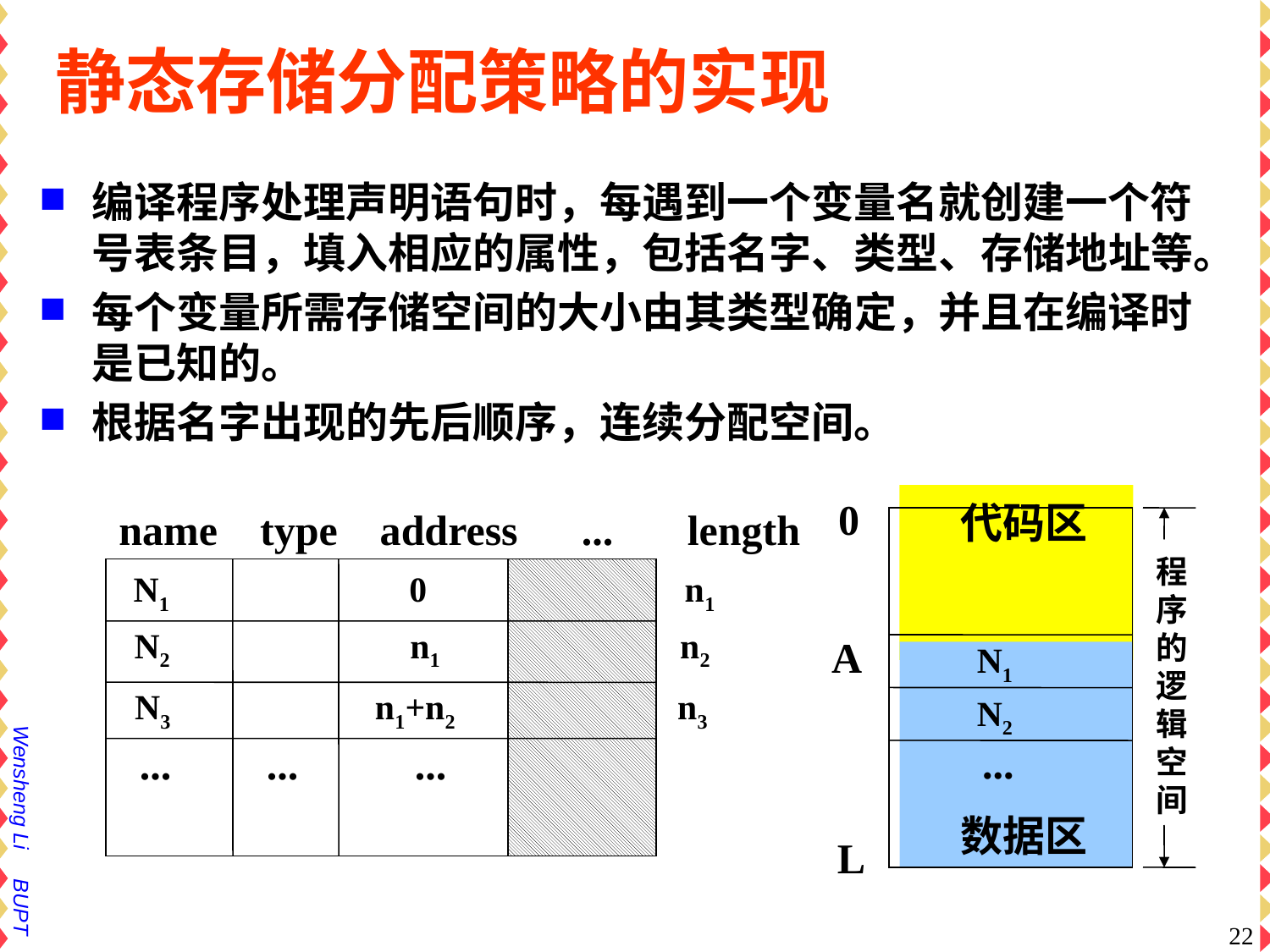

# 静态存储分配策略的实现
编译程序处理声明语句时，每遇到一个变量名就创建一个符号表条目，填入相应的属性，包括名字、类型、存储地址等。
每个变量所需存储空间的大小由其类型确定，并且在编译时是已知的。
根据名字出现的先后顺序，连续分配空间。
0

程
序
的
逻
辑
空
间
L

A
name    type    address      ...       length

    代码区

N1                           0                             n1

N2                           n1                           n2

N1

    数据区
N3                       n1+n2                         n3

N2

...
...         ...           ...
22